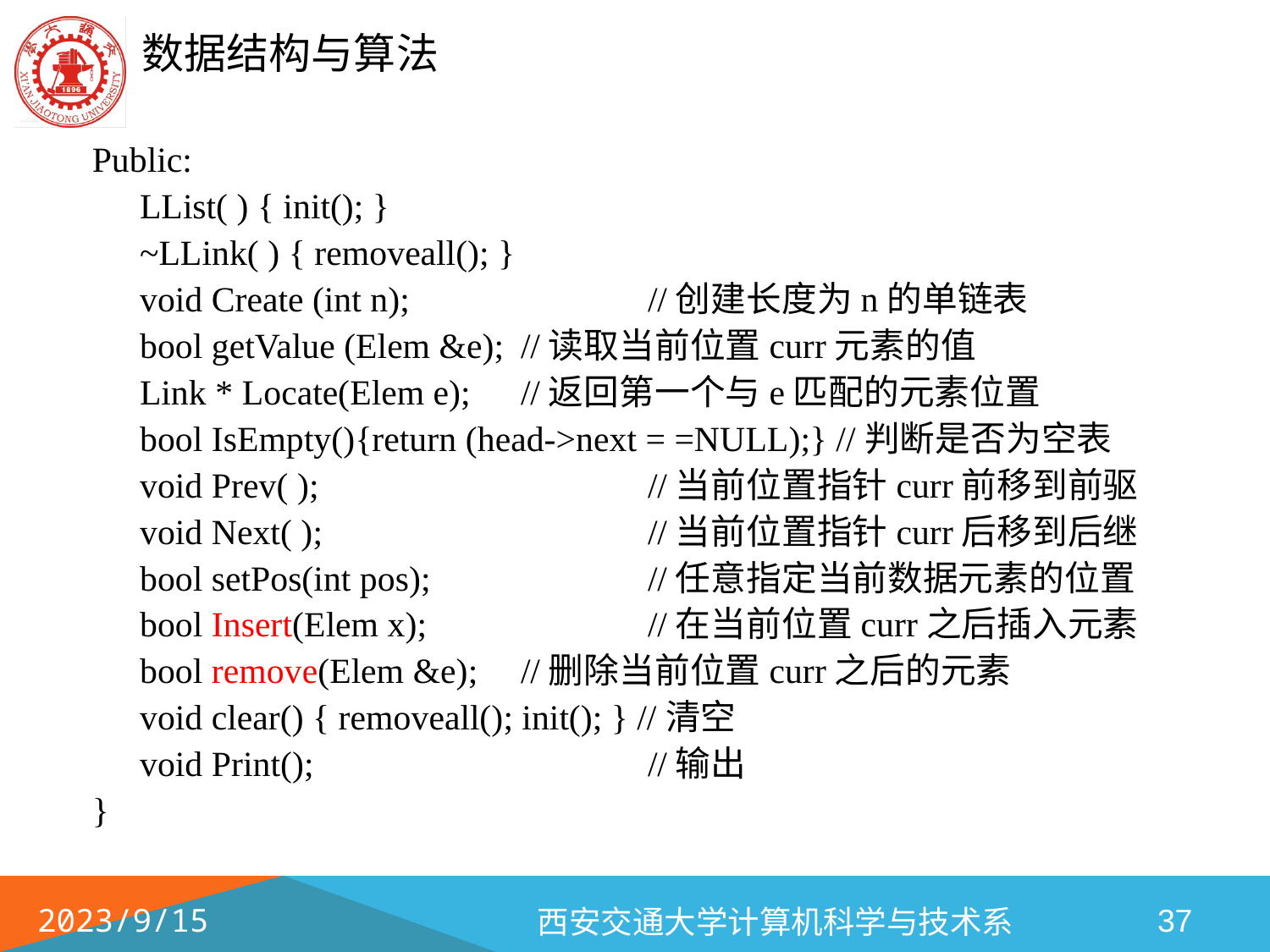

Public:
	LList( ) { init(); }
	~LLink( ) { removeall(); }
	void Create (int n);		//创建长度为n的单链表
	bool getValue (Elem &e);	//读取当前位置curr元素的值
	Link * Locate(Elem e); 	//返回第一个与e匹配的元素位置
	bool IsEmpty(){return (head->next = =NULL);} //判断是否为空表
	void Prev( );	 		//当前位置指针curr前移到前驱
	void Next( );			//当前位置指针curr后移到后继
	bool setPos(int pos);	  	//任意指定当前数据元素的位置
	bool Insert(Elem x); 		//在当前位置curr之后插入元素
	bool remove(Elem &e); 	//删除当前位置curr之后的元素
	void clear() { removeall(); init(); } //清空
	void Print();			//输出
}